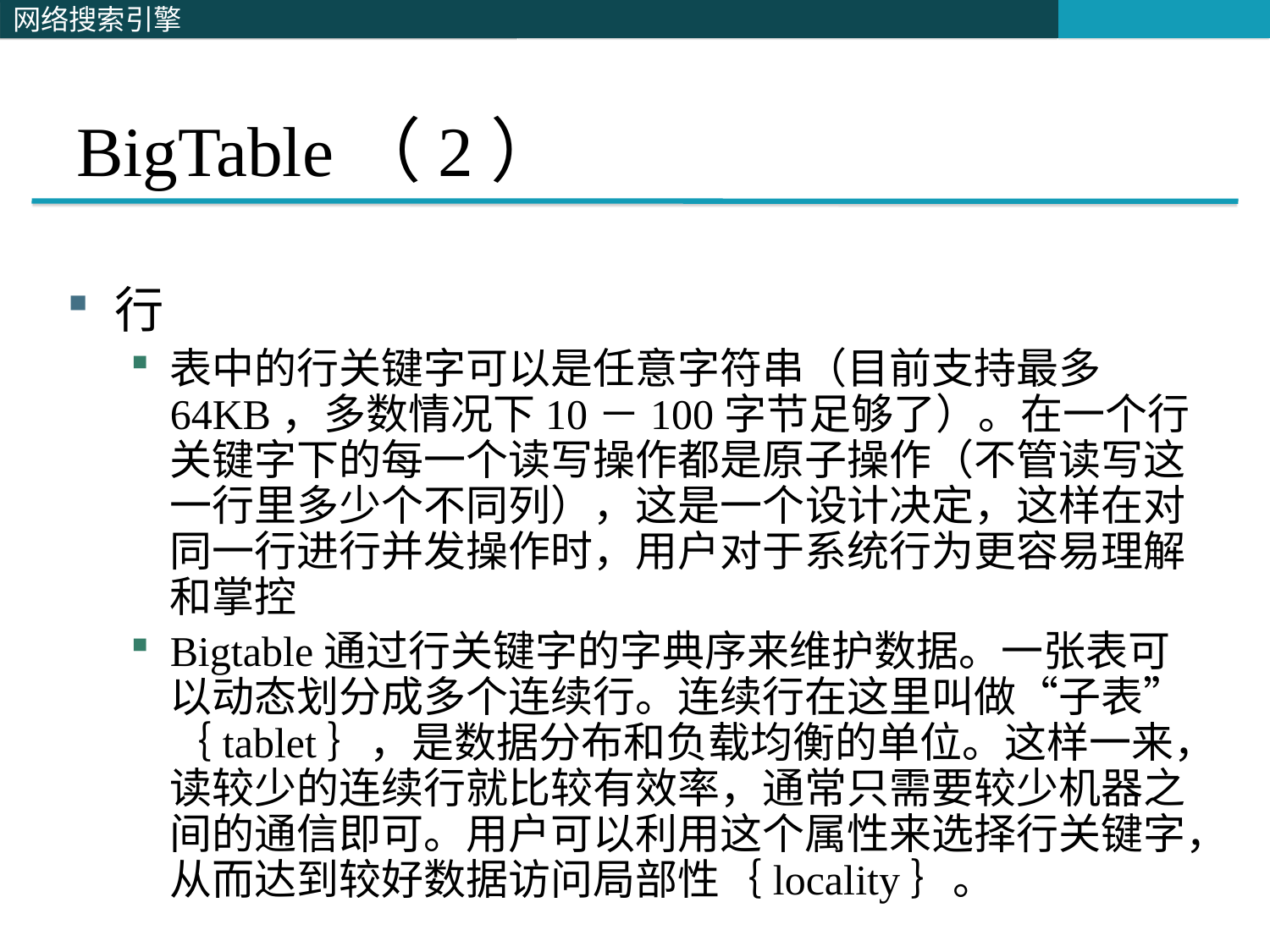

# BigTable（2）
行
表中的行关键字可以是任意字符串（目前支持最多64KB，多数情况下10－100字节足够了）。在一个行关键字下的每一个读写操作都是原子操作（不管读写这一行里多少个不同列），这是一个设计决定，这样在对同一行进行并发操作时，用户对于系统行为更容易理解和掌控
Bigtable通过行关键字的字典序来维护数据。一张表可以动态划分成多个连续行。连续行在这里叫做“子表”｛tablet｝，是数据分布和负载均衡的单位。这样一来，读较少的连续行就比较有效率，通常只需要较少机器之间的通信即可。用户可以利用这个属性来选择行关键字，从而达到较好数据访问局部性｛locality｝。
74